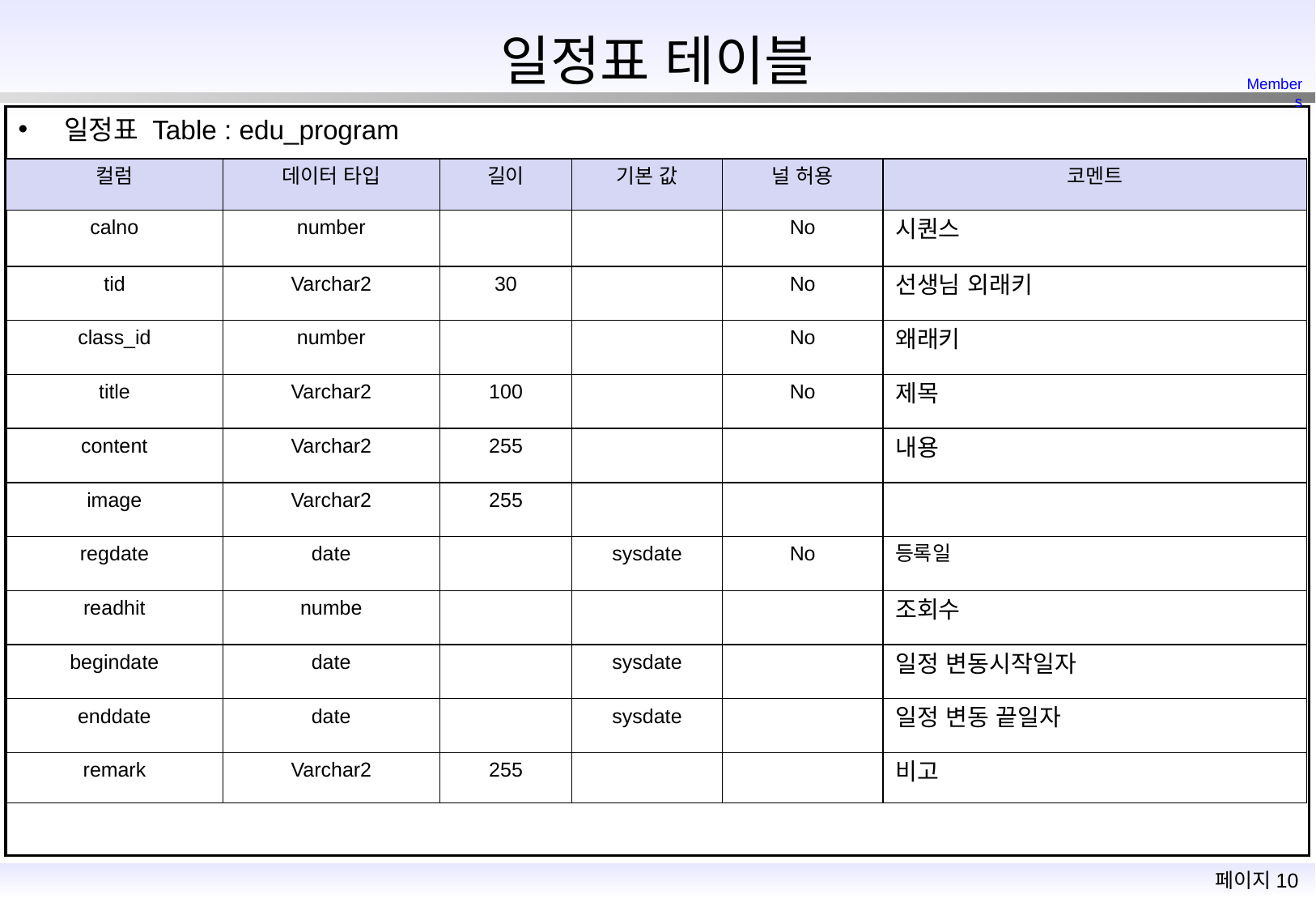

일정표 테이블
Members
일정표 Table : edu_program
| 컬럼 | 데이터 타입 | 길이 | 기본 값 | 널 허용 | 코멘트 |
| --- | --- | --- | --- | --- | --- |
| calno | number |  |  | No | 시퀀스 |
| tid | Varchar2 | 30 |  | No | 선생님 외래키 |
| class\_id | number |  |  | No | 왜래키 |
| title | Varchar2 | 100 |  | No | 제목 |
| content | Varchar2 | 255 |  |  | 내용 |
| image | Varchar2 | 255 |  |  |  |
| regdate | date |  | sysdate | No | 등록일 |
| readhit | numbe |  |  |  | 조회수 |
| begindate | date |  | sysdate |  | 일정 변동시작일자 |
| enddate | date |  | sysdate |  | 일정 변동 끝일자 |
| remark | Varchar2 | 255 |  |  | 비고 |